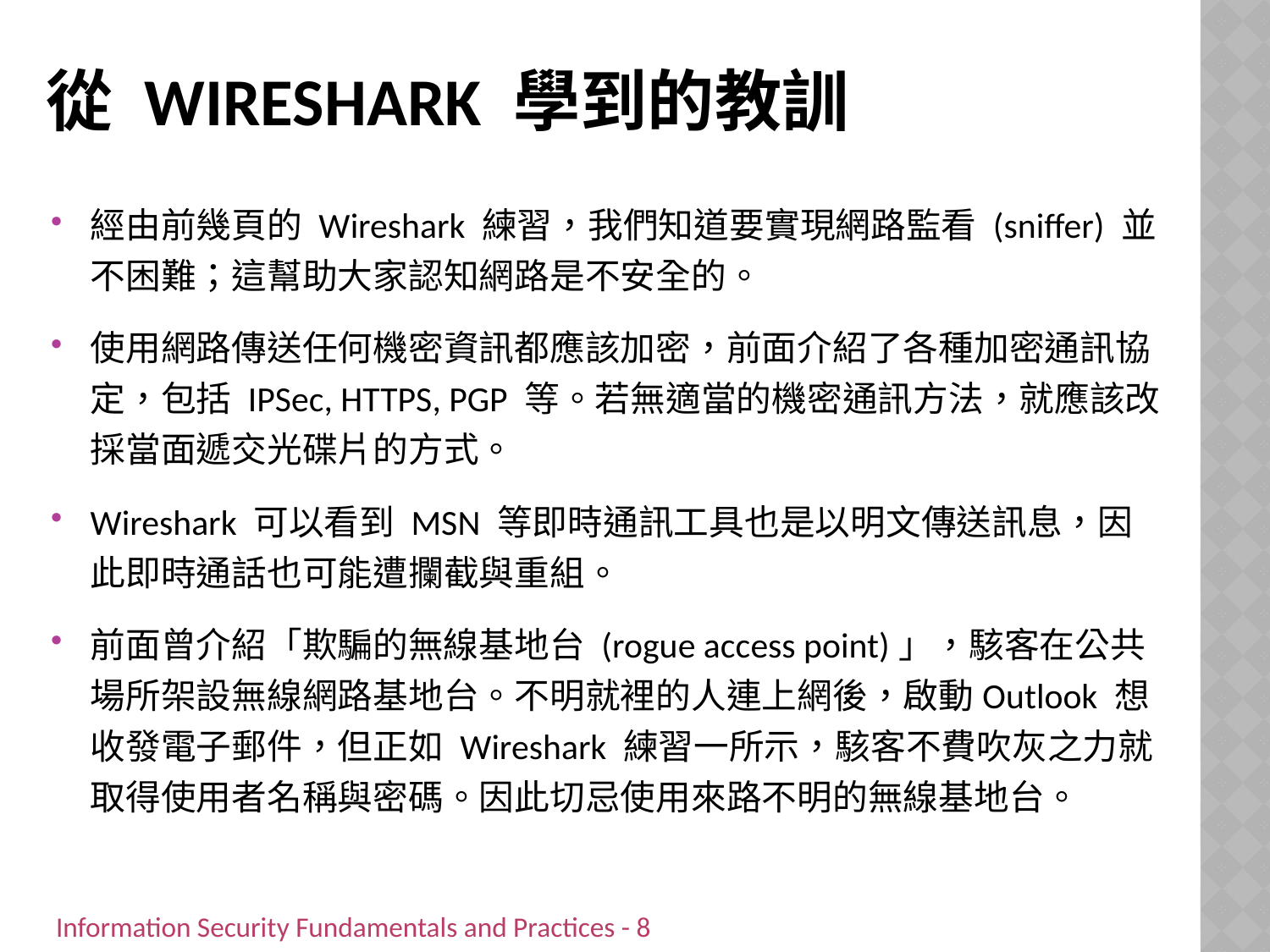

# 從 Wireshark 學到的教訓
經由前幾頁的 Wireshark 練習，我們知道要實現網路監看 (sniffer) 並不困難；這幫助大家認知網路是不安全的。
使用網路傳送任何機密資訊都應該加密，前面介紹了各種加密通訊協定，包括 IPSec, HTTPS, PGP 等。若無適當的機密通訊方法，就應該改採當面遞交光碟片的方式。
Wireshark 可以看到 MSN 等即時通訊工具也是以明文傳送訊息，因此即時通話也可能遭攔截與重組。
前面曾介紹「欺騙的無線基地台 (rogue access point)」，駭客在公共場所架設無線網路基地台。不明就裡的人連上網後，啟動Outlook 想收發電子郵件，但正如 Wireshark 練習一所示，駭客不費吹灰之力就取得使用者名稱與密碼。因此切忌使用來路不明的無線基地台。